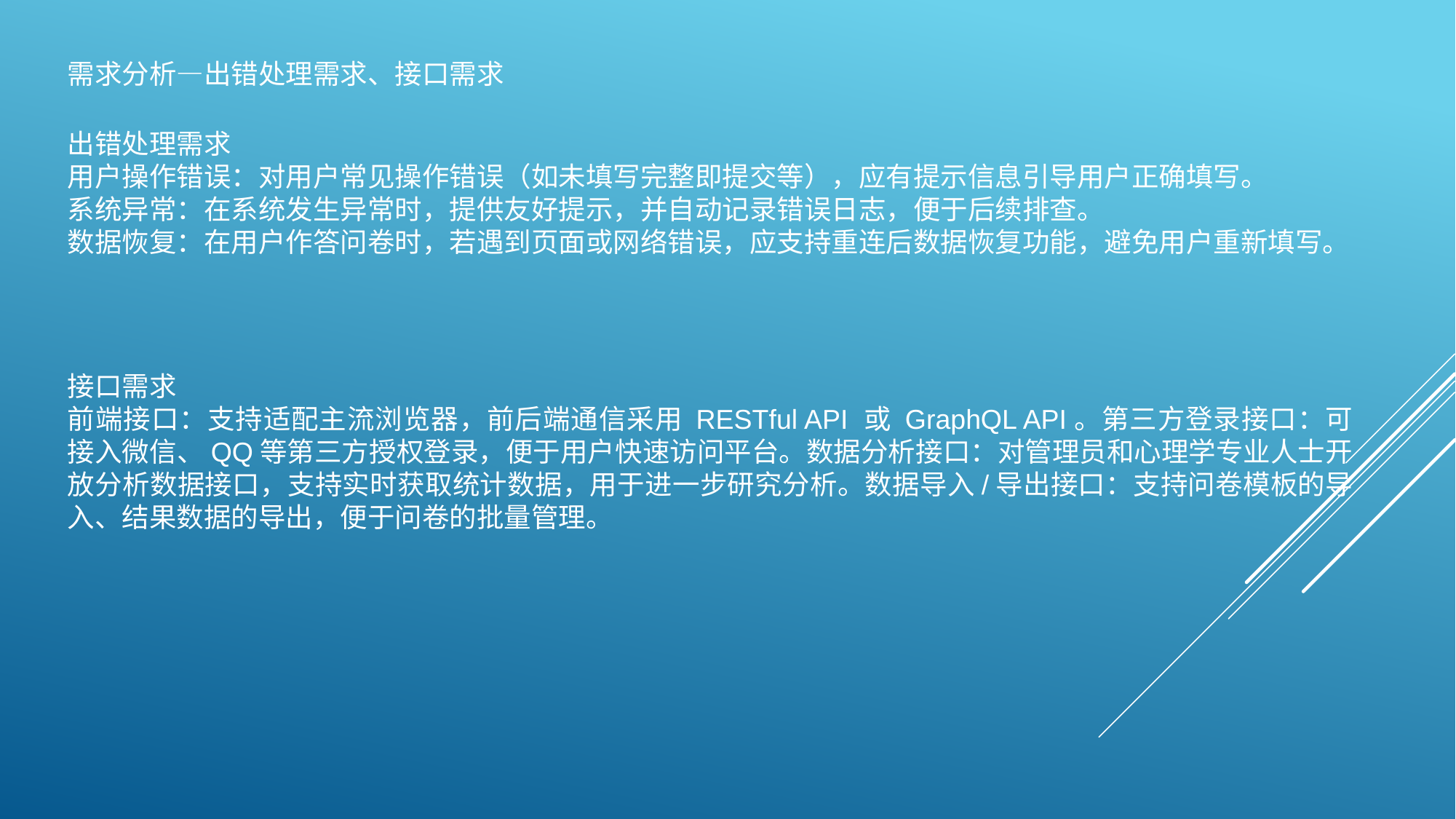

需求分析—出错处理需求、接口需求
出错处理需求
用户操作错误：对用户常见操作错误（如未填写完整即提交等），应有提示信息引导用户正确填写。
系统异常：在系统发生异常时，提供友好提示，并自动记录错误日志，便于后续排查。
数据恢复：在用户作答问卷时，若遇到页面或网络错误，应支持重连后数据恢复功能，避免用户重新填写。
接口需求
前端接口：支持适配主流浏览器，前后端通信采用 RESTful API 或 GraphQL API。第三方登录接口：可接入微信、QQ等第三方授权登录，便于用户快速访问平台。数据分析接口：对管理员和心理学专业人士开放分析数据接口，支持实时获取统计数据，用于进一步研究分析。数据导入/导出接口：支持问卷模板的导入、结果数据的导出，便于问卷的批量管理。